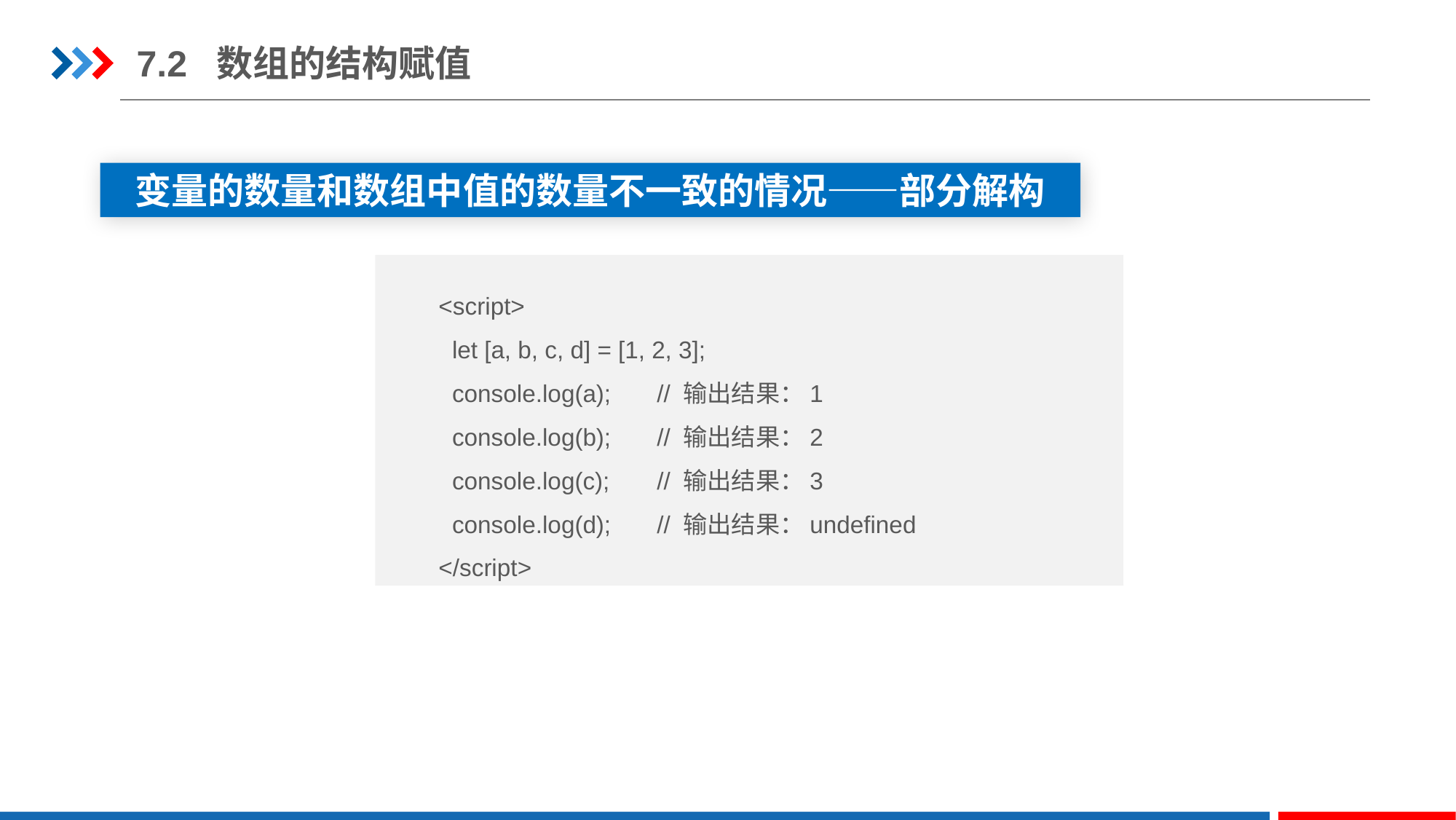

7.2  数组的结构赋值
变量的数量和数组中值的数量不一致的情况——部分解构

<script>
  let [a, b, c, d] = [1, 2, 3];
  console.log(a);	// 输出结果：1
  console.log(b);	// 输出结果：2
  console.log(c);	// 输出结果：3
  console.log(d);	// 输出结果：undefined
</script>